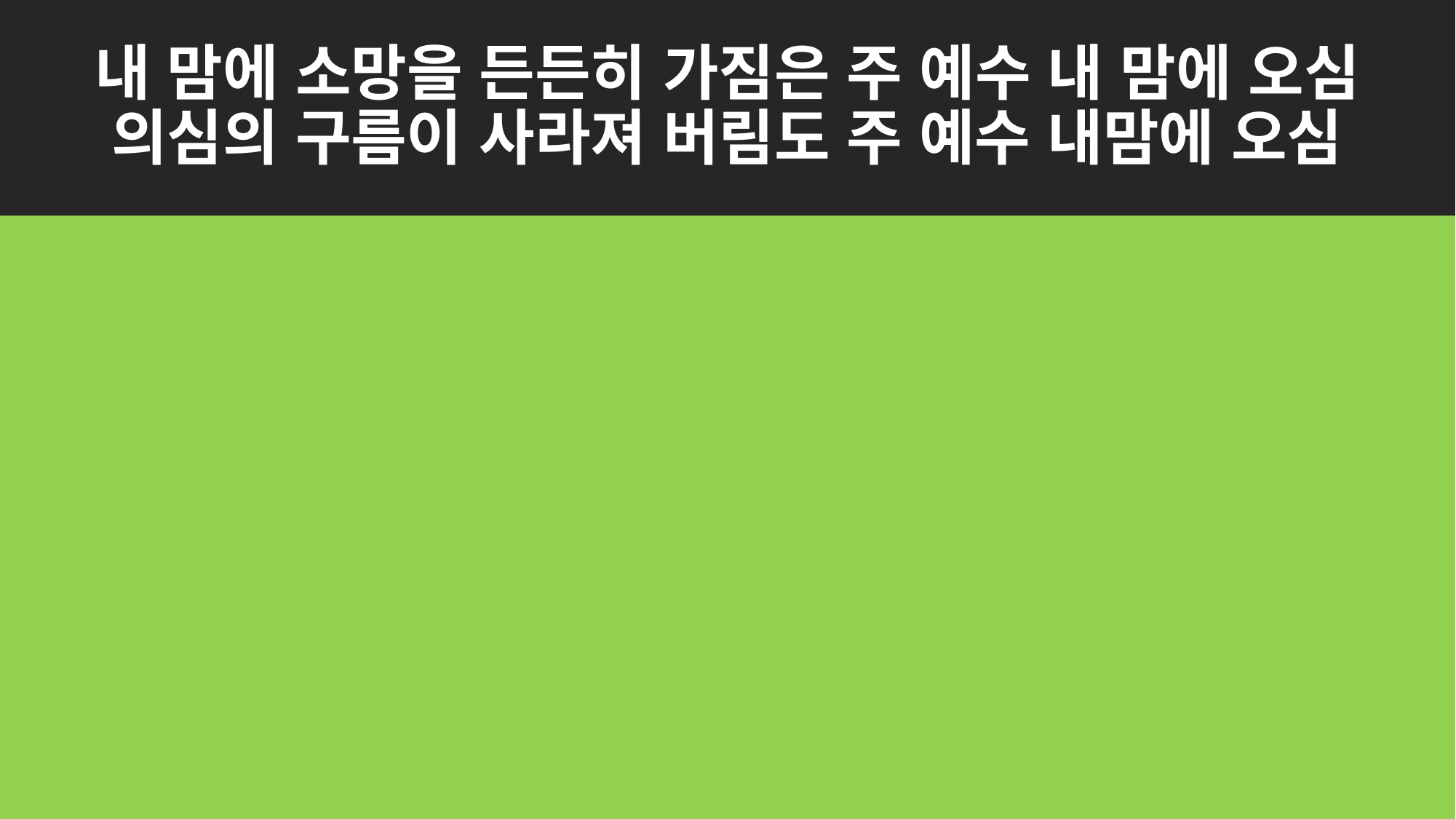

# 내 맘에 소망을 든든히 가짐은 주 예수 내 맘에 오심 의심의 구름이 사라져 버림도 주 예수 내맘에 오심